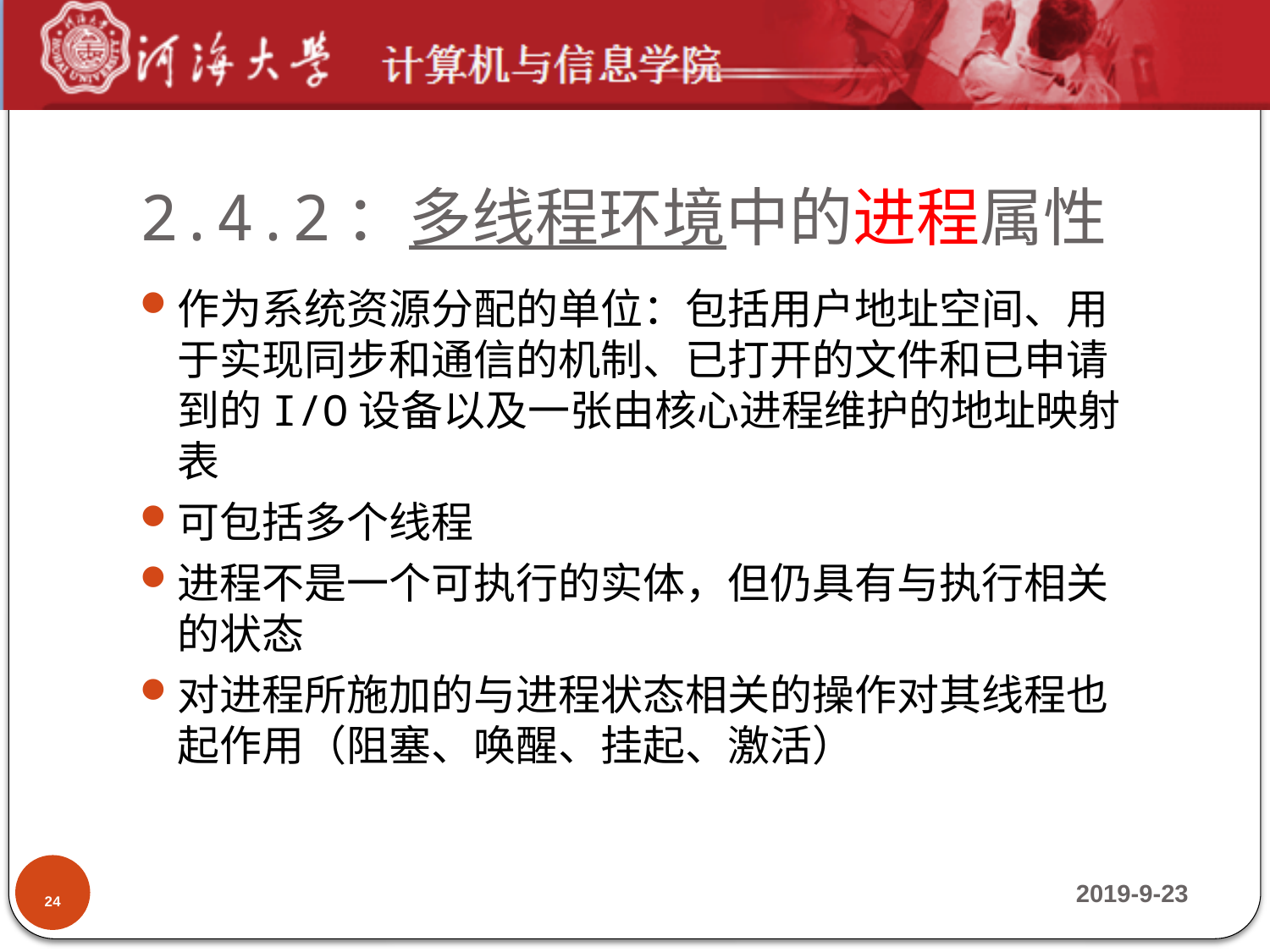

# 2.4.2：多线程环境中的进程属性
作为系统资源分配的单位：包括用户地址空间、用于实现同步和通信的机制、已打开的文件和已申请到的I/O设备以及一张由核心进程维护的地址映射表
可包括多个线程
进程不是一个可执行的实体，但仍具有与执行相关的状态
对进程所施加的与进程状态相关的操作对其线程也起作用（阻塞、唤醒、挂起、激活）

24
2019-9-23